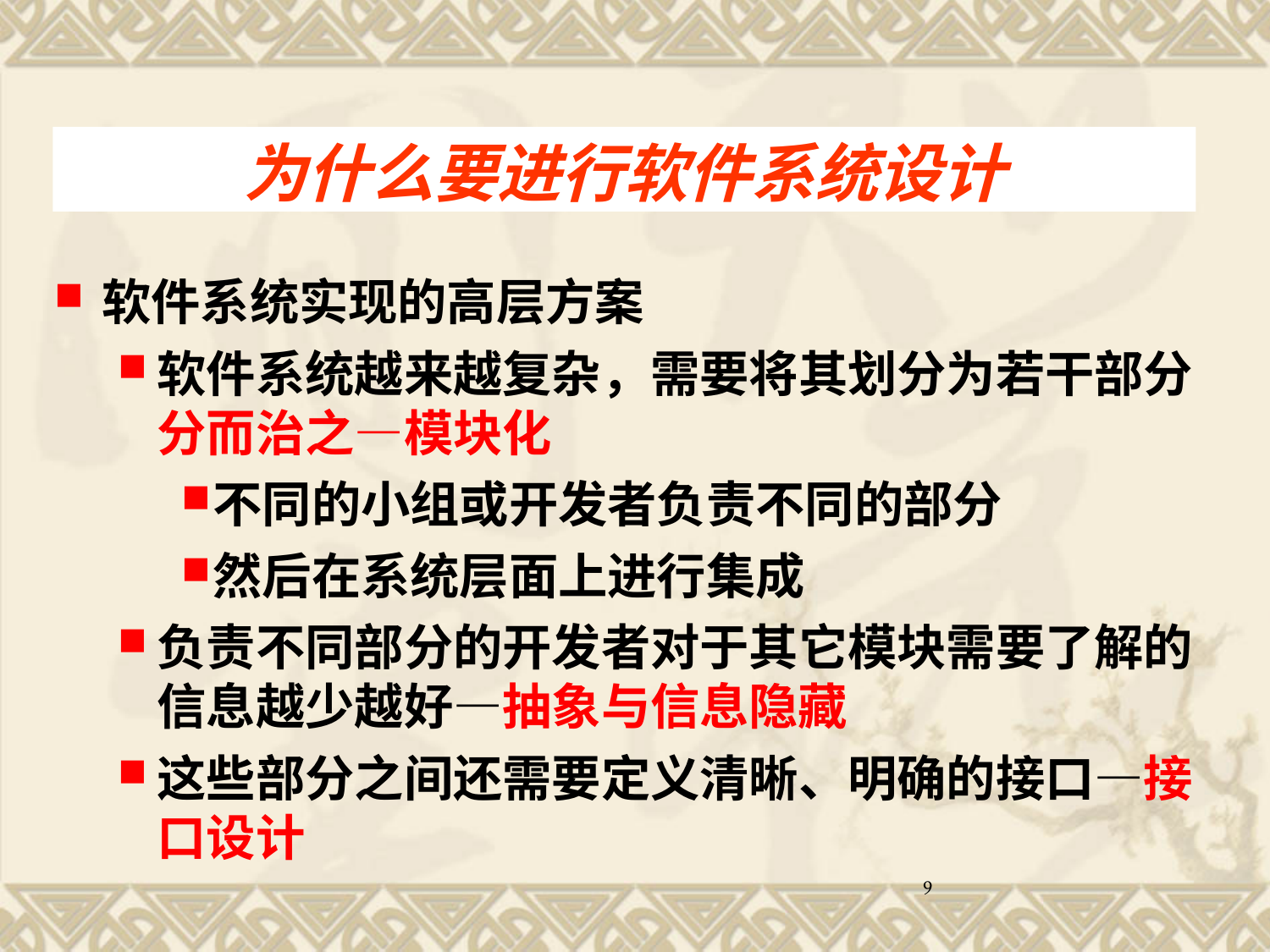

为什么要进行软件系统设计
软件系统实现的高层方案
软件系统越来越复杂，需要将其划分为若干部分分而治之—模块化
不同的小组或开发者负责不同的部分
然后在系统层面上进行集成
负责不同部分的开发者对于其它模块需要了解的信息越少越好—抽象与信息隐藏
这些部分之间还需要定义清晰、明确的接口—接口设计
9